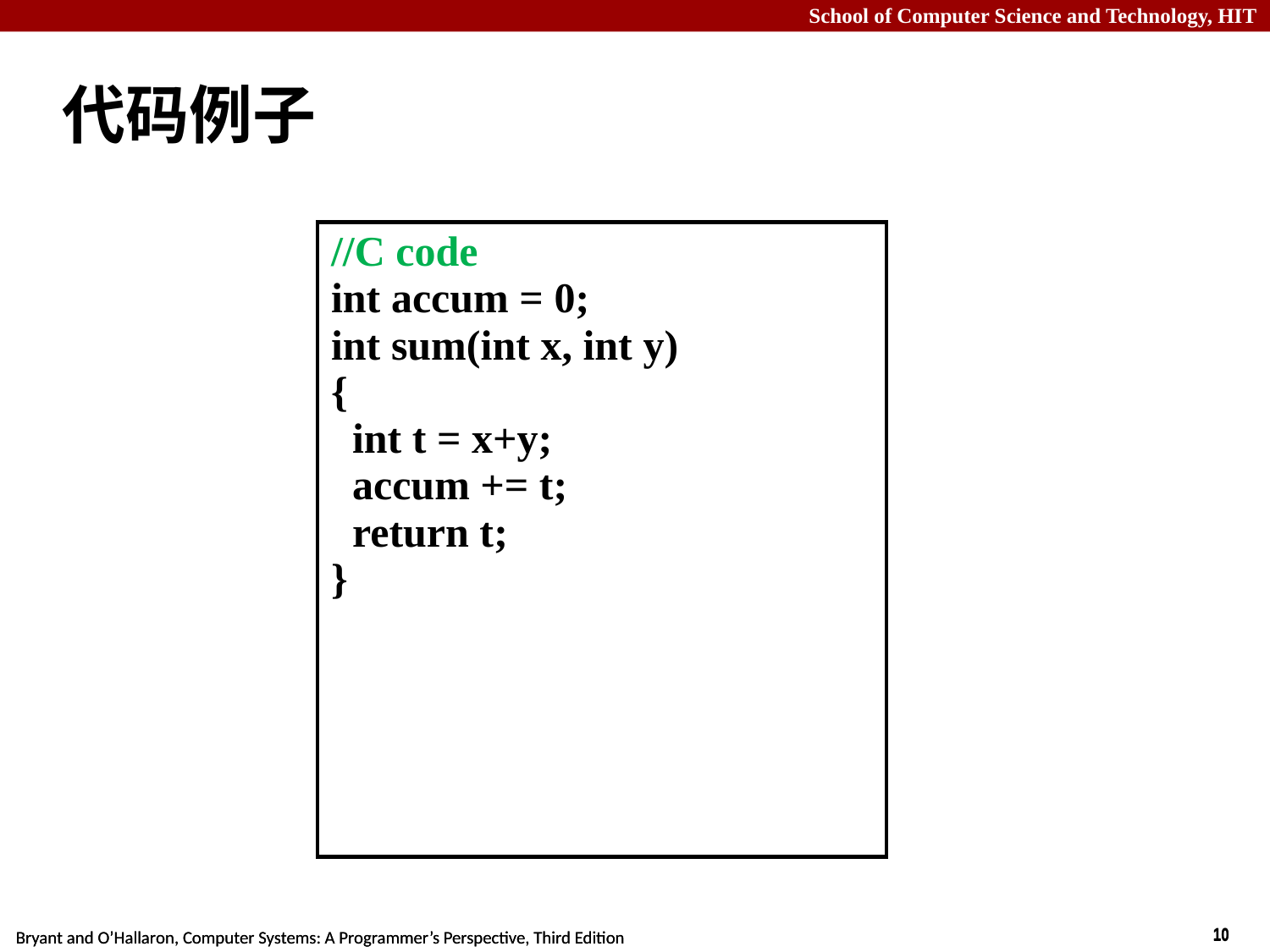

# 代码例子
| //C code int accum = 0; int sum(int x, int y) { int t = x+y; accum += t; return t; } |
| --- |